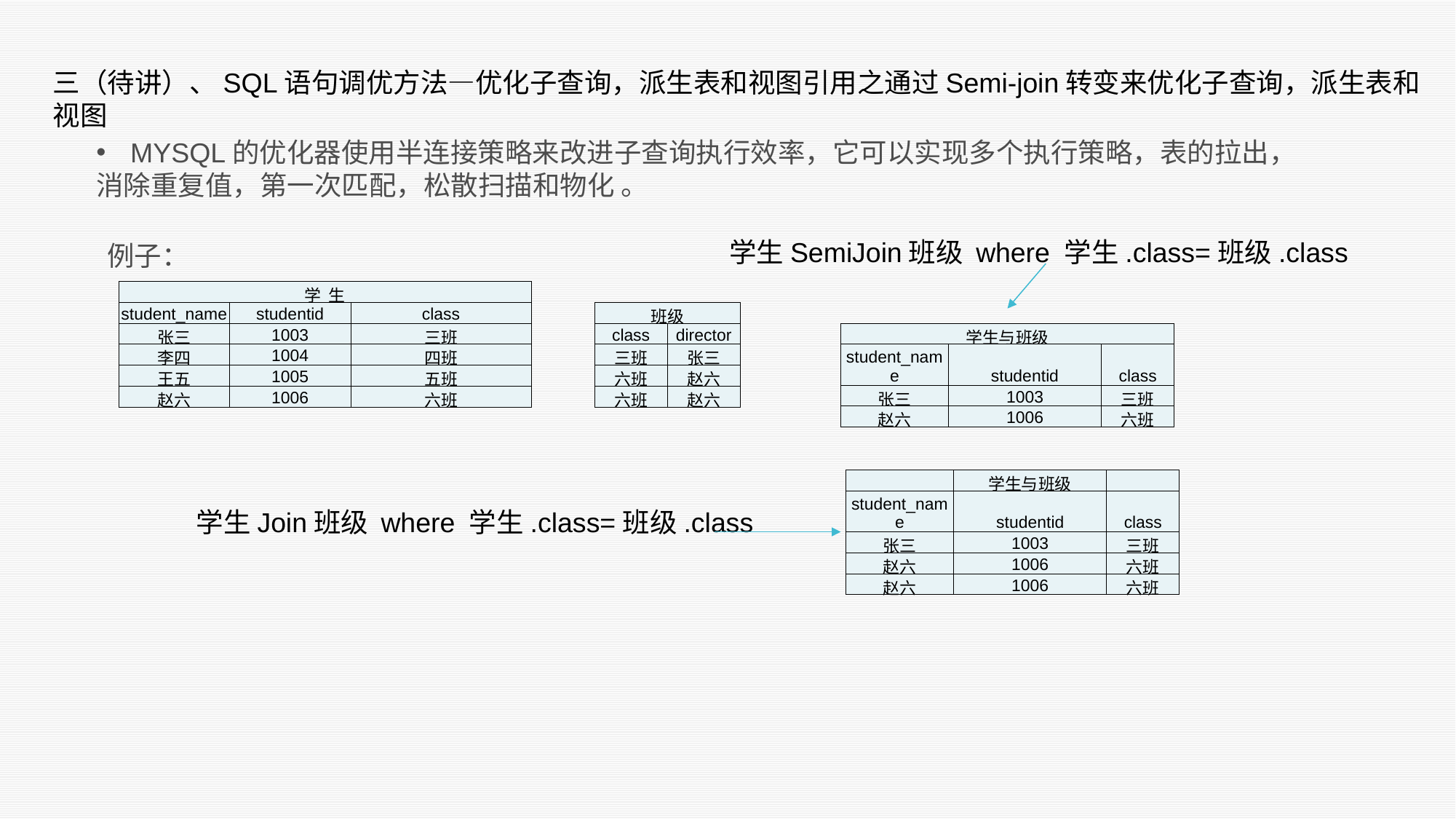

三（待讲）、SQL语句调优方法—优化子查询，派生表和视图引用之通过Semi-join转变来优化子查询，派生表和视图
MYSQL的优化器使用半连接策略来改进子查询执行效率，它可以实现多个执行策略，表的拉出，
消除重复值，第一次匹配，松散扫描和物化 。
学生SemiJoin班级 where 学生.class=班级.class
例子：
| 学 生 |  |  |
| --- | --- | --- |
| student\_name | studentid | class |
| 张三 | 1003 | 三班 |
| 李四 | 1004 | 四班 |
| 王五 | 1005 | 五班 |
| 赵六 | 1006 | 六班 |
| 班级 |  |
| --- | --- |
| class | director |
| 三班 | 张三 |
| 六班 | 赵六 |
| 六班 | 赵六 |
| 学生与班级 |  |  |
| --- | --- | --- |
| student\_name | studentid | class |
| 张三 | 1003 | 三班 |
| 赵六 | 1006 | 六班 |
|  | 学生与班级 |  |
| --- | --- | --- |
| student\_name | studentid | class |
| 张三 | 1003 | 三班 |
| 赵六 | 1006 | 六班 |
| 赵六 | 1006 | 六班 |
学生Join班级 where 学生.class=班级.class